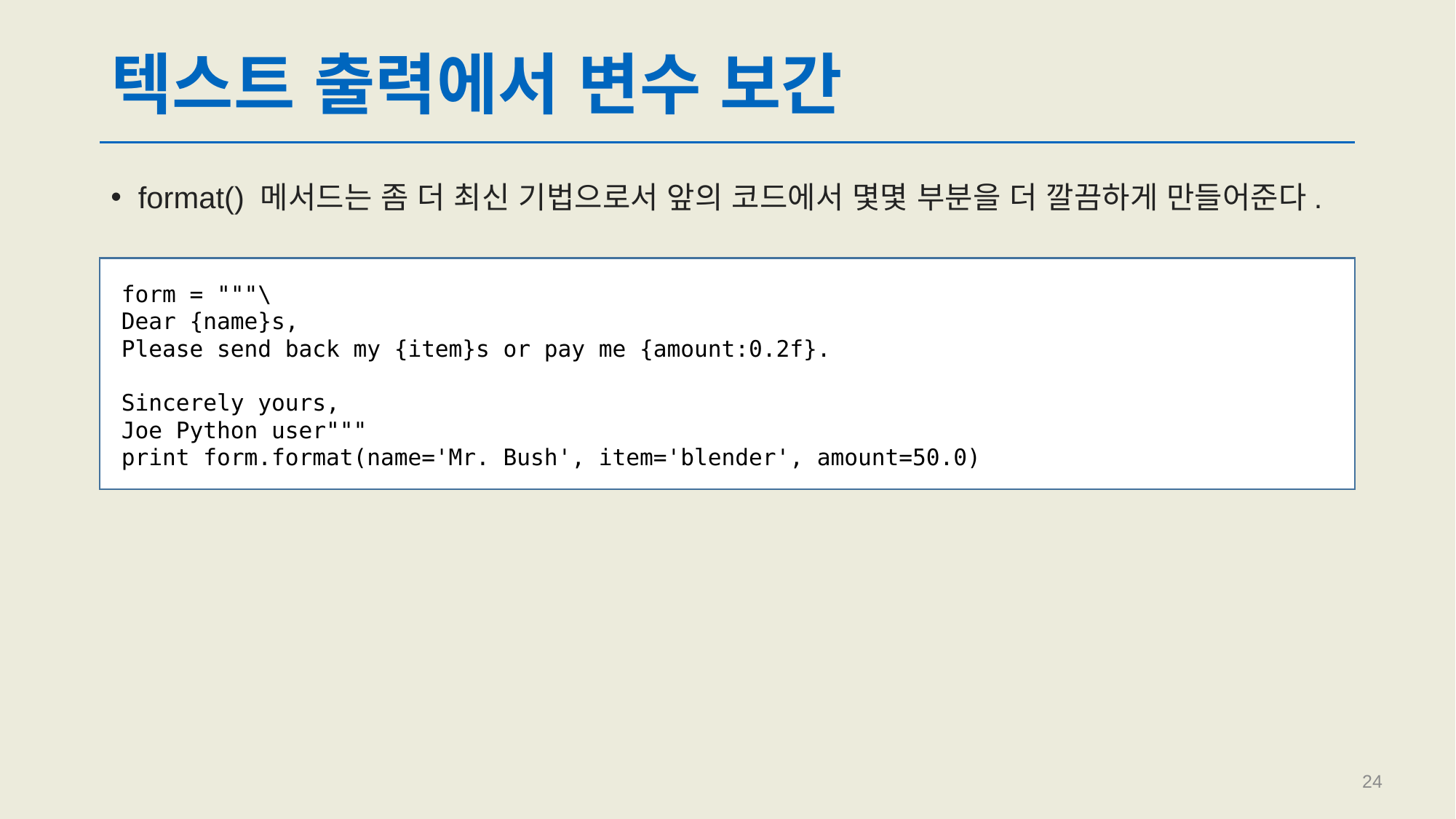

# 텍스트 출력에서 변수 보간
format() 메서드는 좀 더 최신 기법으로서 앞의 코드에서 몇몇 부분을 더 깔끔하게 만들어준다.
form = """\
Dear {name}s,
Please send back my {item}s or pay me {amount:0.2f}.

Sincerely yours,
Joe Python user"""
print form.format(name='Mr. Bush', item='blender', amount=50.0)
24